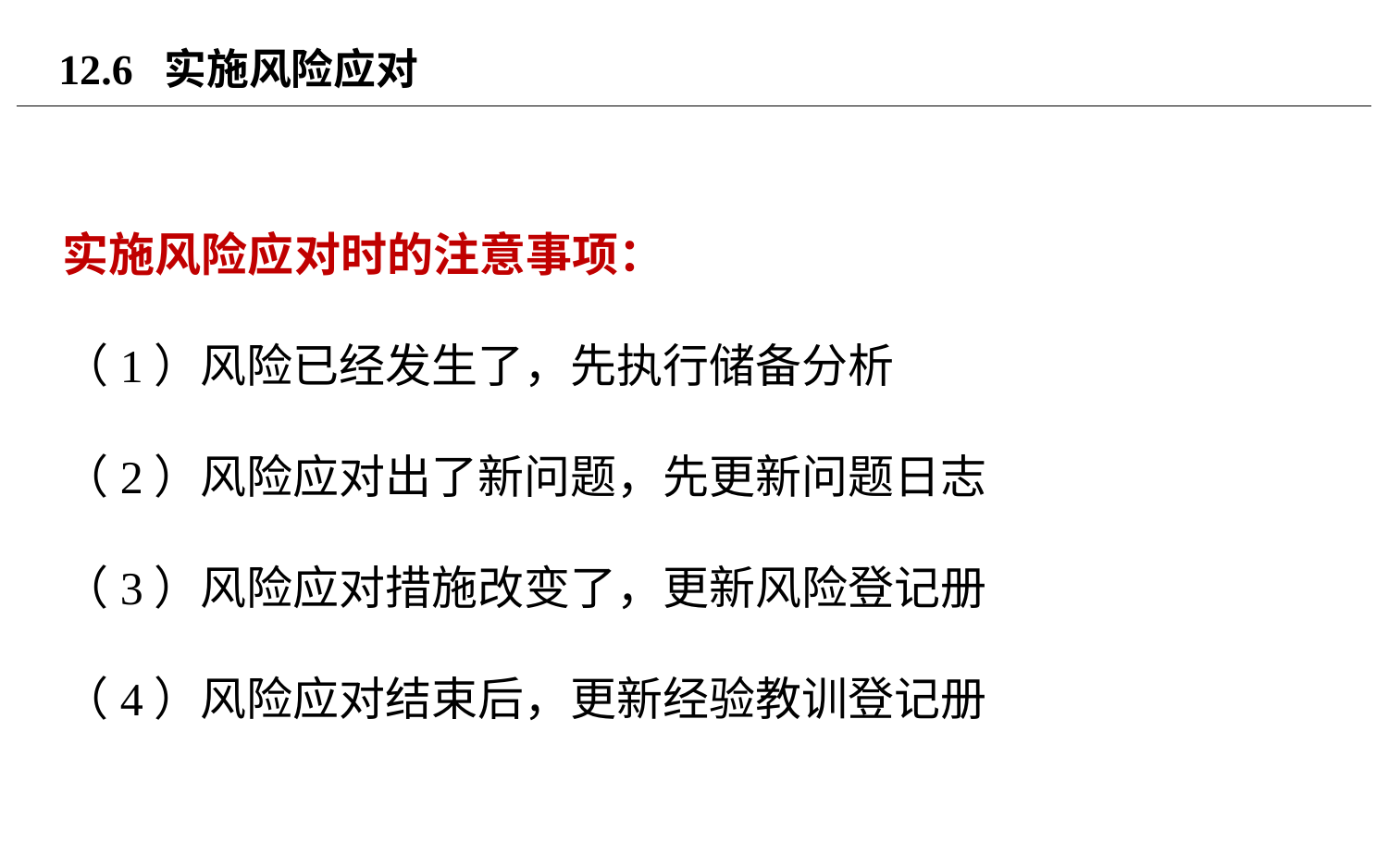

# 12.6  实施风险应对
实施风险应对时的注意事项：
（1）风险已经发生了，先执行储备分析
（2）风险应对出了新问题，先更新问题日志
（3）风险应对措施改变了，更新风险登记册
（4）风险应对结束后，更新经验教训登记册